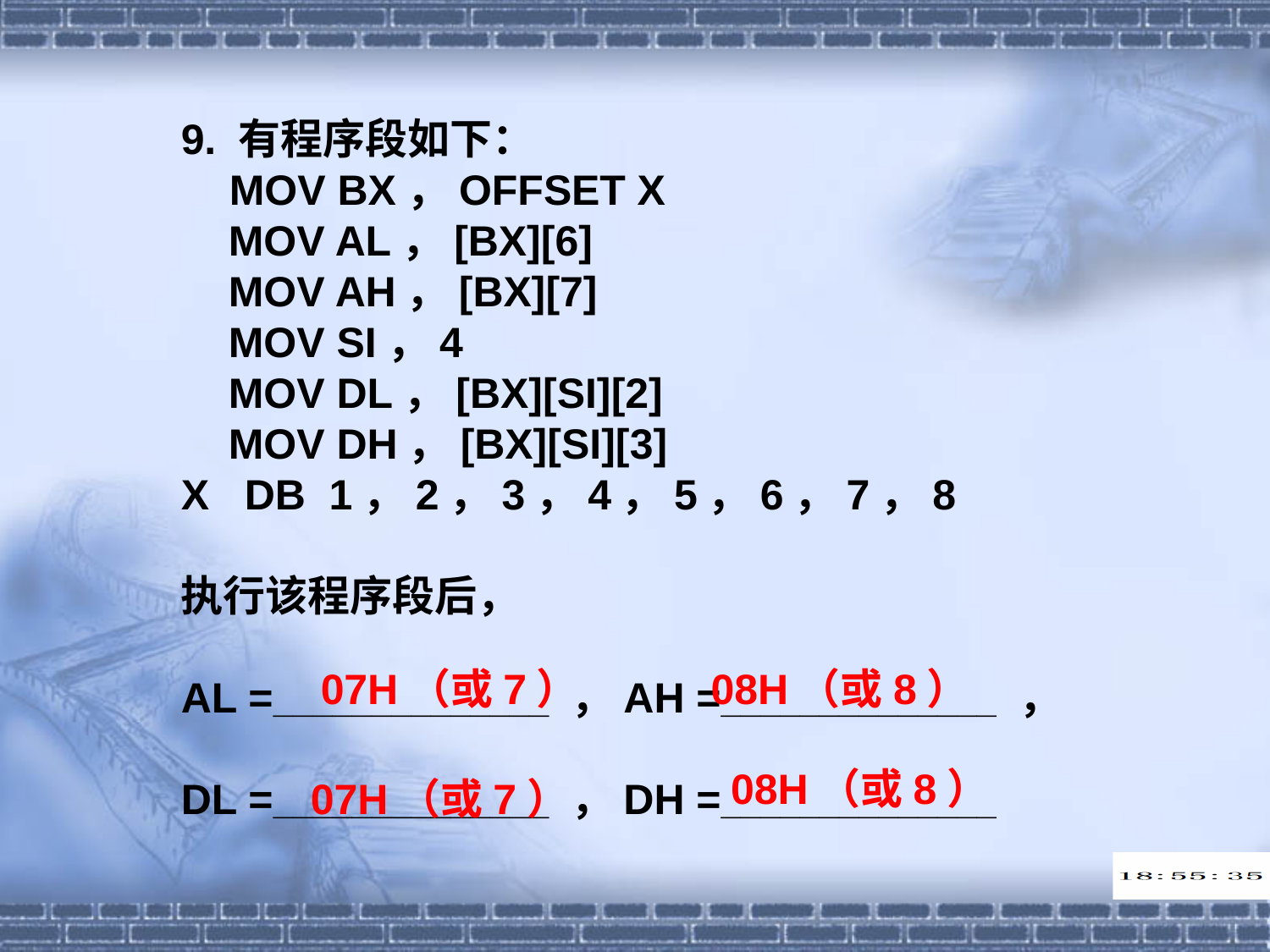

9. 有程序段如下：
    MOV BX，OFFSET X
    MOV AL，[BX][6]
    MOV AH，[BX][7]
    MOV SI，4
    MOV DL，[BX][SI][2]
    MOV DH，[BX][SI][3]
X   DB  1，2，3，4，5，6，7，8

执行该程序段后，

AL =______________ ，AH =______________ ，

DL =______________ ，DH =______________
07H（或7）
08H（或8）
08H（或8）
07H（或7）
37